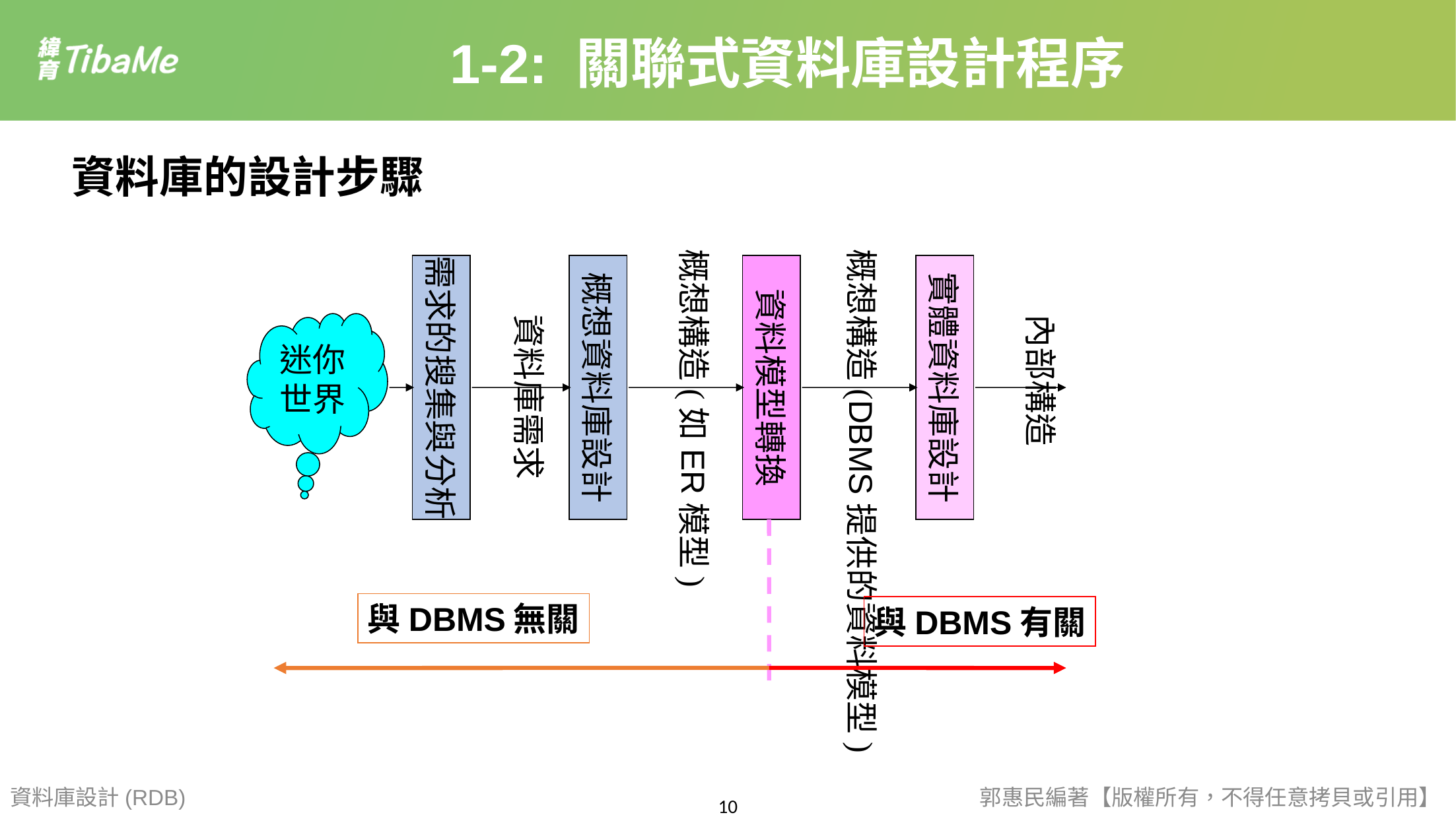

1-2: 關聯式資料庫設計程序

資料庫的設計步驟
概想構造(如ER模型)
概想構造(DBMS提供的資料模型)
需求的搜集與分析
概想資料庫設計
資料模型轉換
實體資料庫設計
資料庫需求
內部構造
迷你
世界

與DBMS無關
與DBMS有關

資料庫設計(RDB)
郭惠民編著【版權所有，不得任意拷貝或引用】